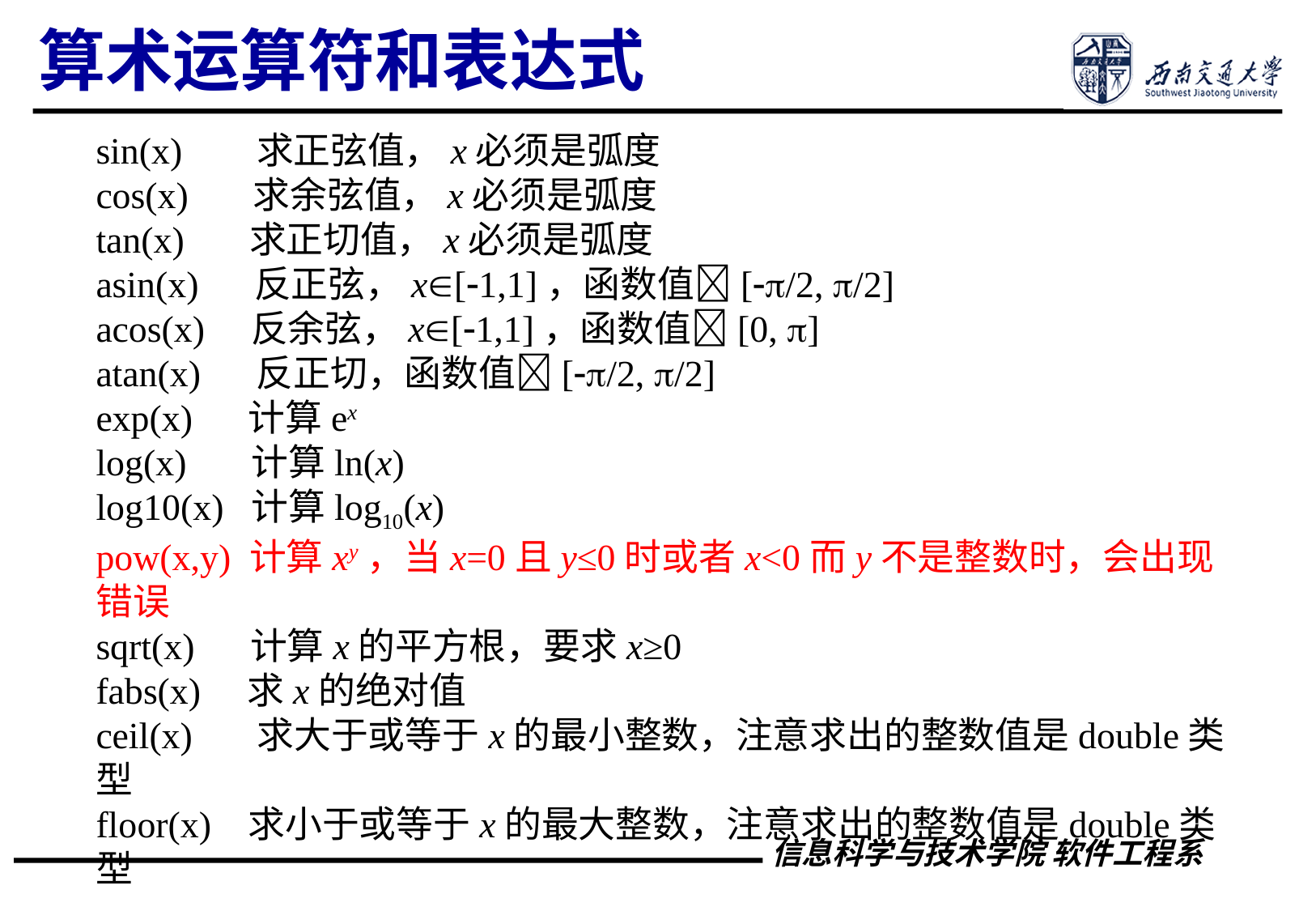

算术运算符和表达式
sin(x)       求正弦值，x必须是弧度
cos(x)      求余弦值，x必须是弧度
tan(x)      求正切值，x必须是弧度
asin(x)     反正弦，x∈[−1,1]，函数值∈[−π/2, π/2]
acos(x)    反余弦，x∈[−1,1]，函数值∈[0, π]
atan(x)     反正切，函数值∈[−π/2, π/2]
exp(x)     计算ex
log(x)      计算ln(x)
log10(x)  计算log10(x)
pow(x,y) 计算xy，当x=0且y≤0时或者x<0而y不是整数时，会出现错误
sqrt(x)     计算x的平方根，要求x≥0
fabs(x)    求x的绝对值
ceil(x)      求大于或等于x的最小整数，注意求出的整数值是double类型
floor(x)   求小于或等于x的最大整数，注意求出的整数值是double类型